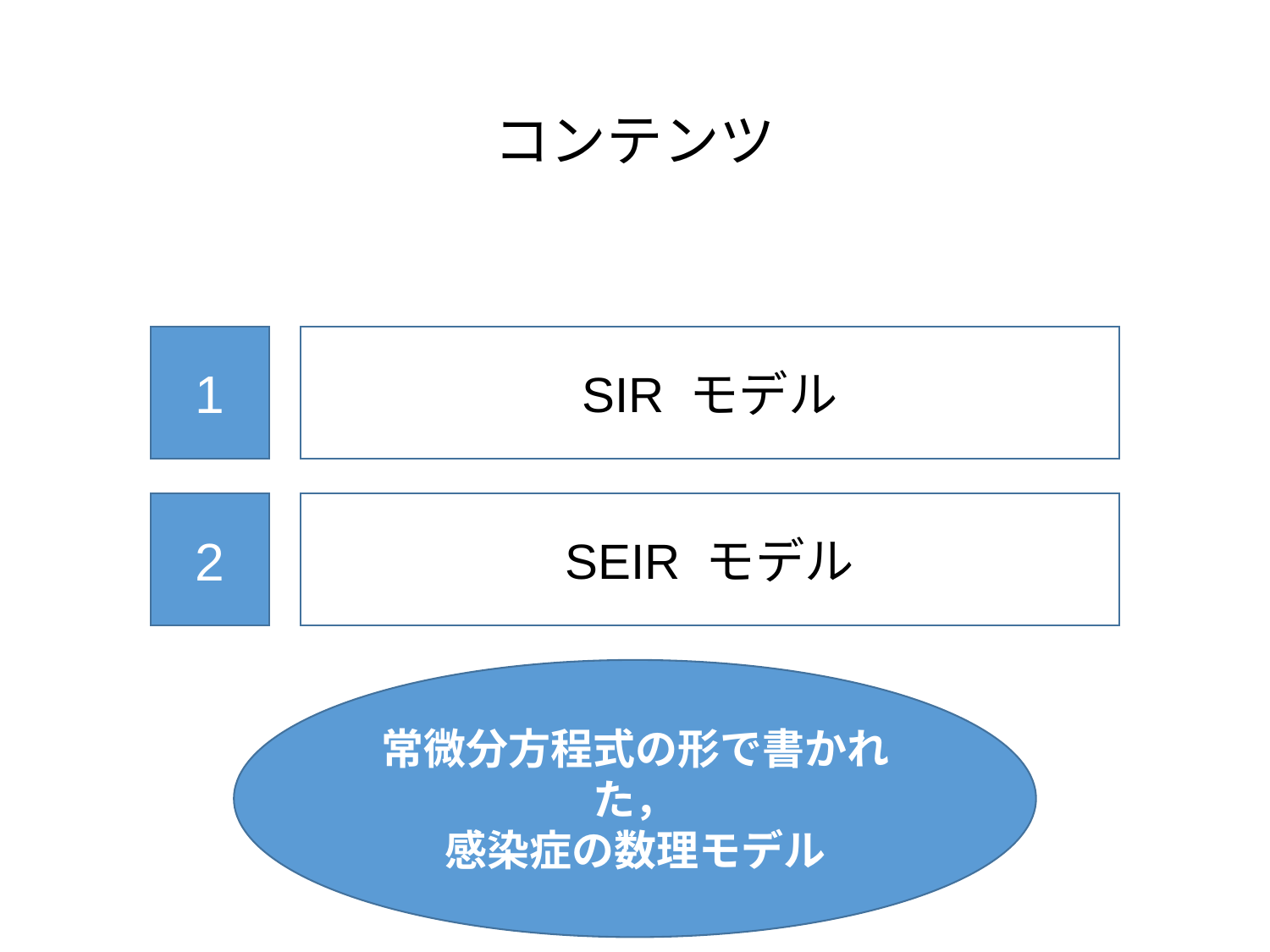

# コンテンツ
1
SIR モデル
2
SEIR モデル
常微分方程式の形で書かれた，
感染症の数理モデル